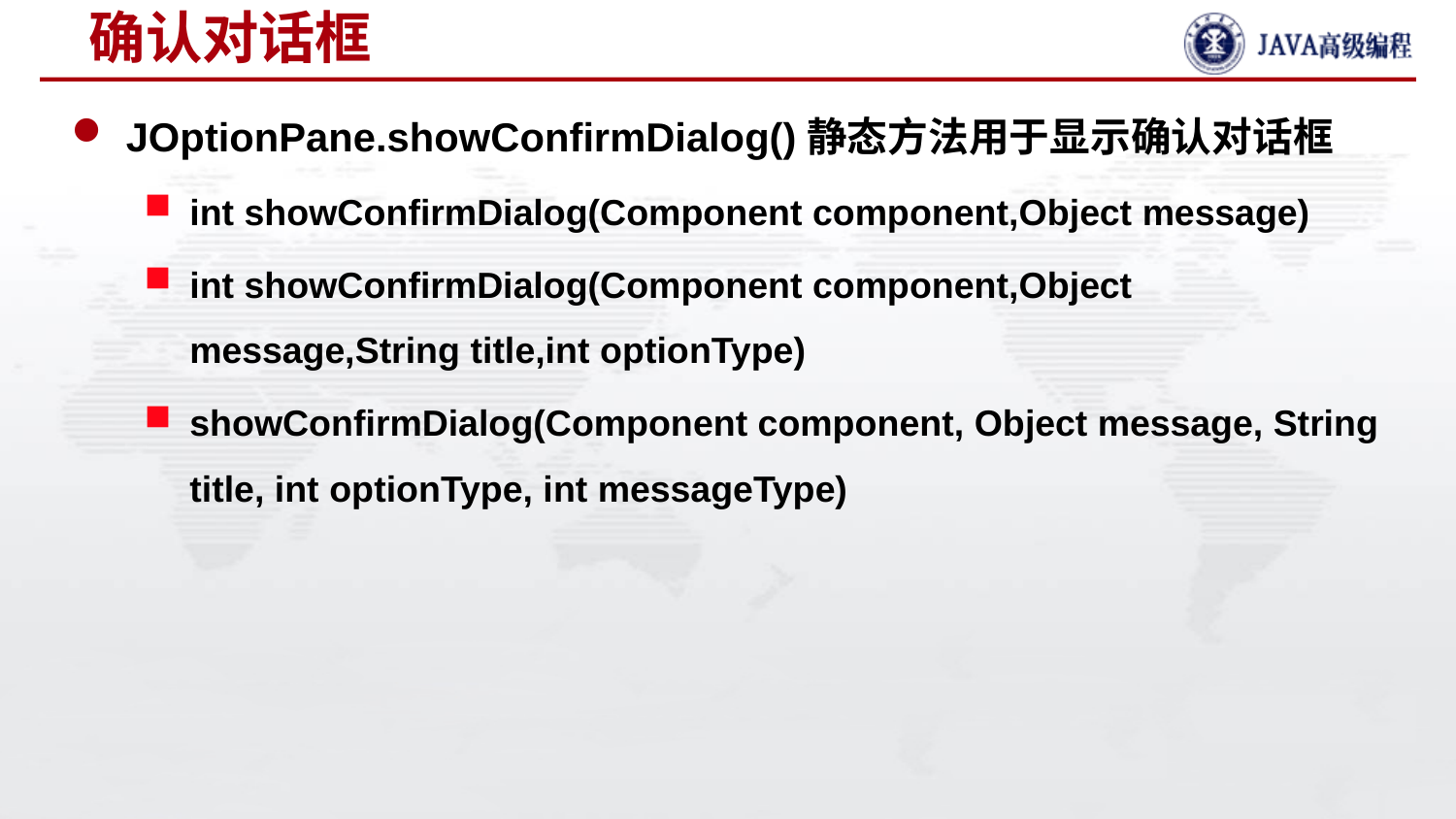

# 确认对话框
JOptionPane.showConfirmDialog()静态方法用于显示确认对话框
int showConfirmDialog(Component component,Object message)
int showConfirmDialog(Component component,Object message,String title,int optionType)
showConfirmDialog(Component component, Object message, String title, int optionType, int messageType)